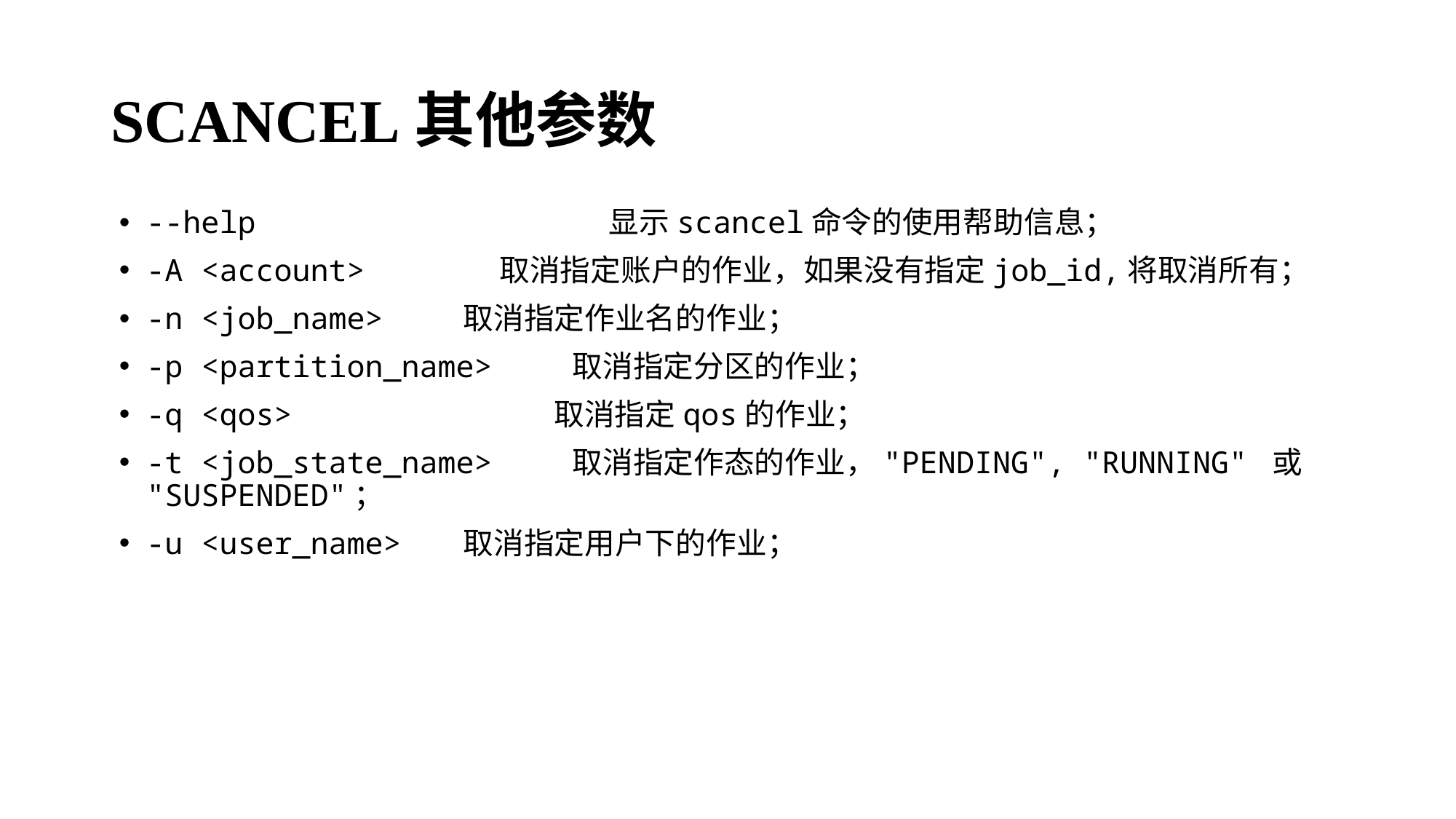

# SCANCEL其他参数
--help                   显示scancel命令的使用帮助信息；
-A <account>       取消指定账户的作业，如果没有指定job_id,将取消所有；
-n <job_name>    取消指定作业名的作业；
-p <partition_name>    取消指定分区的作业；
-q <qos>              取消指定qos的作业；
-t <job_state_name>    取消指定作态的作业，"PENDING", "RUNNING" 或 "SUSPENDED"；
-u <user_name>   取消指定用户下的作业；